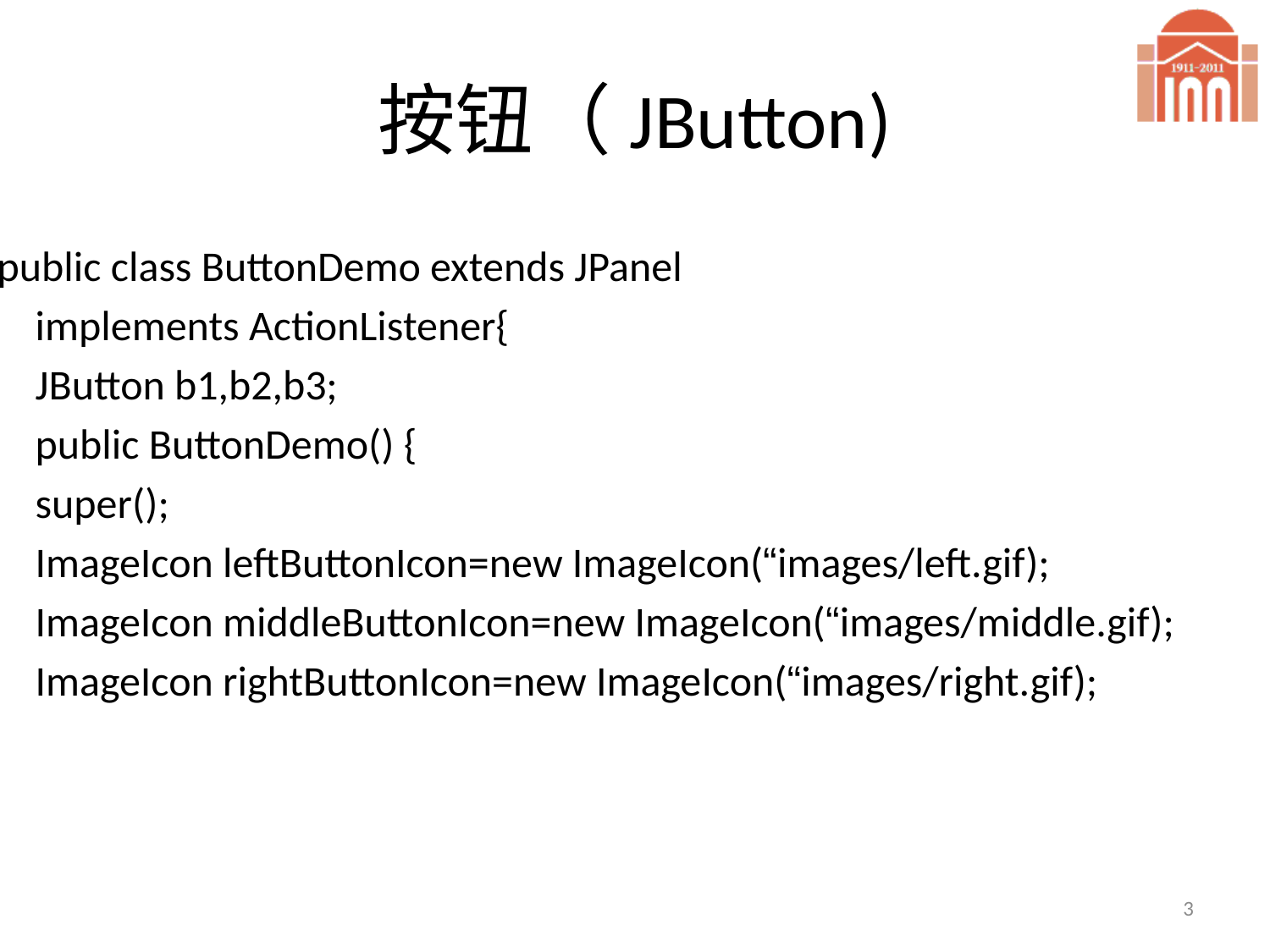

# 按钮（JButton)
 public class ButtonDemo extends JPanel
	implements ActionListener{
	JButton b1,b2,b3;
	public ButtonDemo() {
	super();
	ImageIcon leftButtonIcon=new ImageIcon(“images/left.gif);
	ImageIcon middleButtonIcon=new ImageIcon(“images/middle.gif);
	ImageIcon rightButtonIcon=new ImageIcon(“images/right.gif);
3